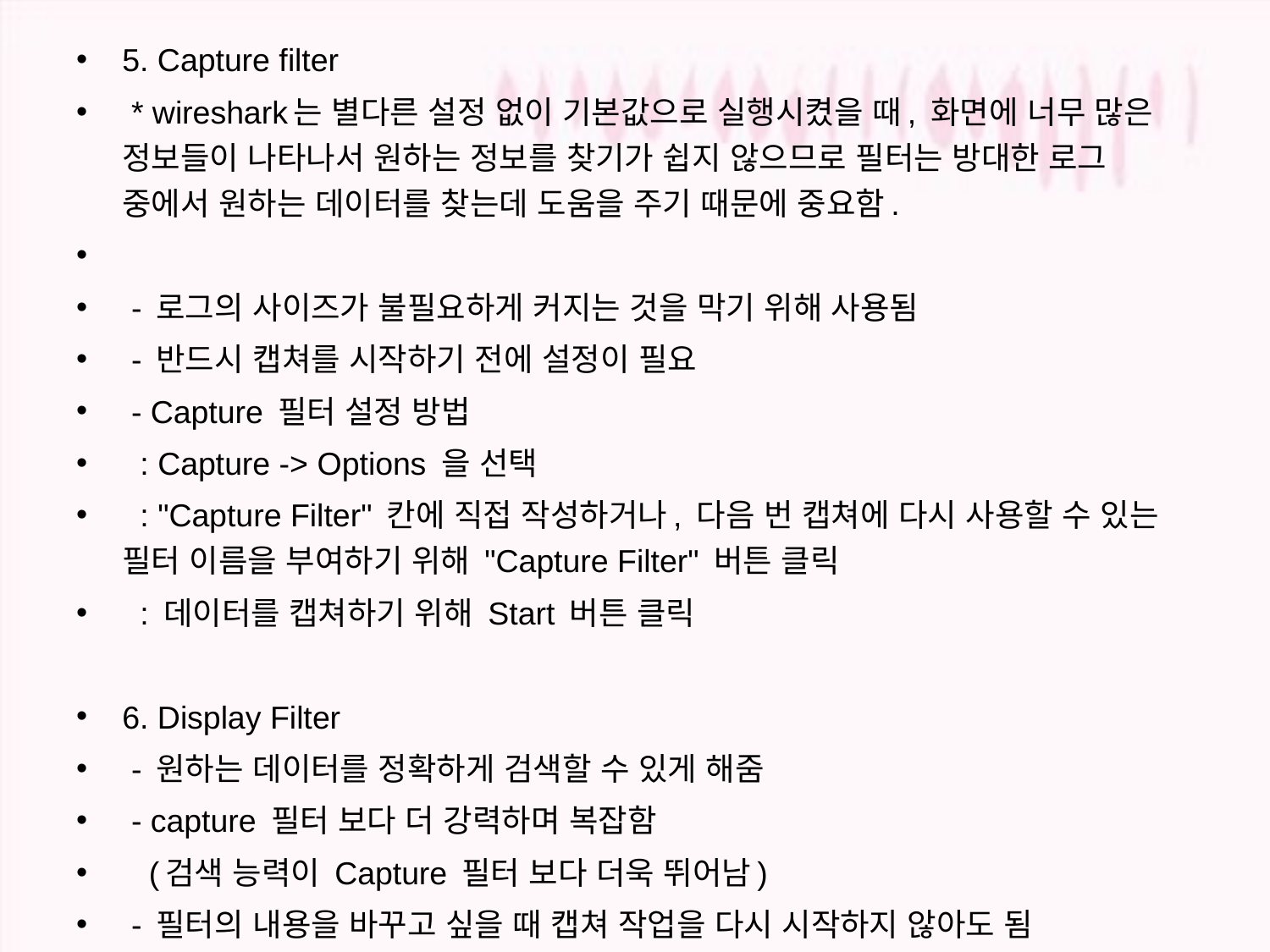

5. Capture filter
 * wireshark는 별다른 설정 없이 기본값으로 실행시켰을 때, 화면에 너무 많은 정보들이 나타나서 원하는 정보를 찾기가 쉽지 않으므로 필터는 방대한 로그 중에서 원하는 데이터를 찾는데 도움을 주기 때문에 중요함.

 - 로그의 사이즈가 불필요하게 커지는 것을 막기 위해 사용됨
 - 반드시 캡쳐를 시작하기 전에 설정이 필요
 - Capture 필터 설정 방법
  : Capture -> Options 을 선택
  : "Capture Filter" 칸에 직접 작성하거나, 다음 번 캡쳐에 다시 사용할 수 있는 필터 이름을 부여하기 위해 "Capture Filter" 버튼 클릭
  : 데이터를 캡쳐하기 위해 Start 버튼 클릭

6. Display Filter
 - 원하는 데이터를 정확하게 검색할 수 있게 해줌
 - capture 필터 보다 더 강력하며 복잡함
   (검색 능력이 Capture 필터 보다 더욱 뛰어남)
 - 필터의 내용을 바꾸고 싶을 때 캡쳐 작업을 다시 시작하지 않아도 됨